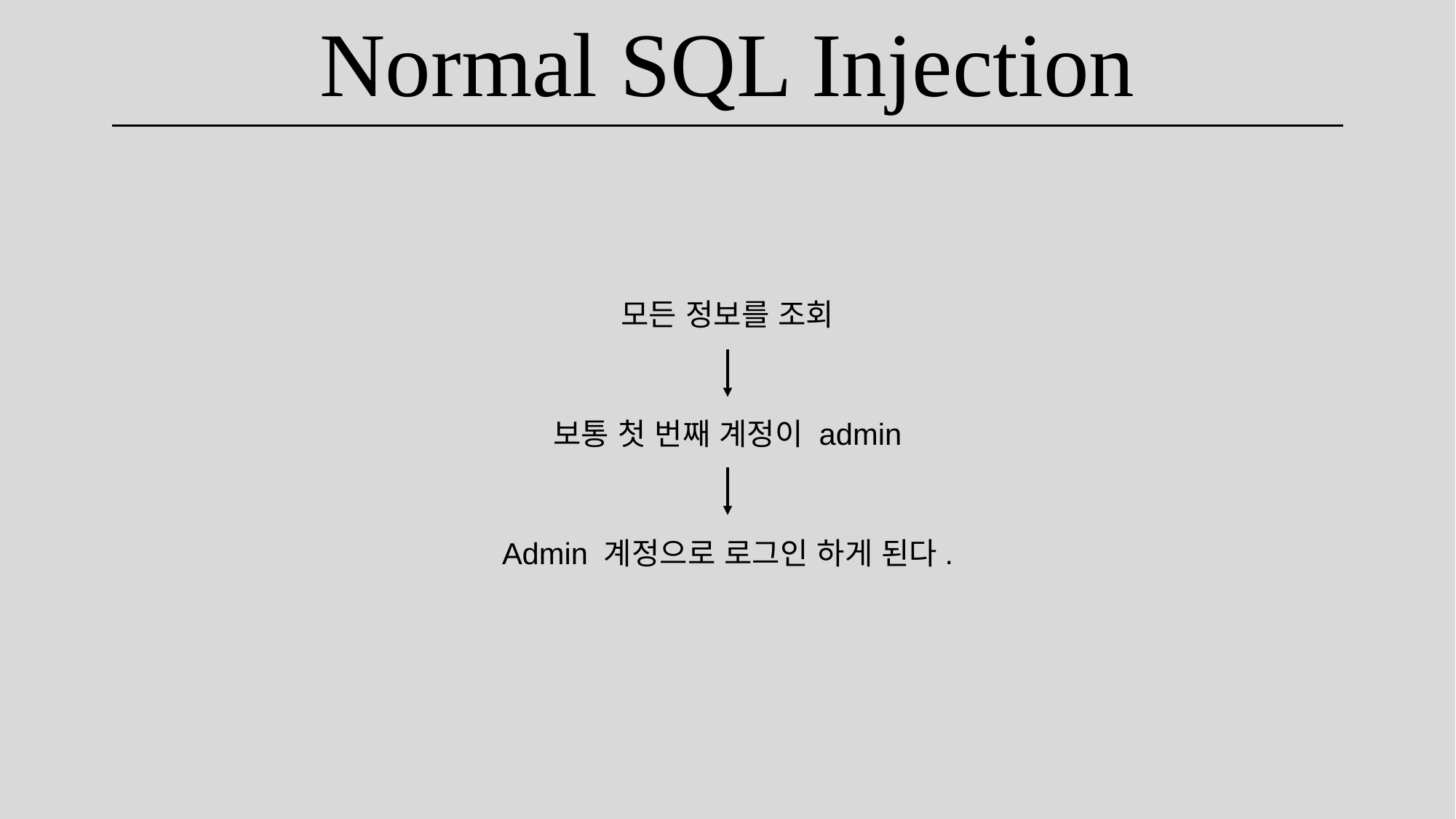

Normal SQL Injection
모든 정보를 조회
보통 첫 번째 계정이 admin
Admin 계정으로 로그인 하게 된다.